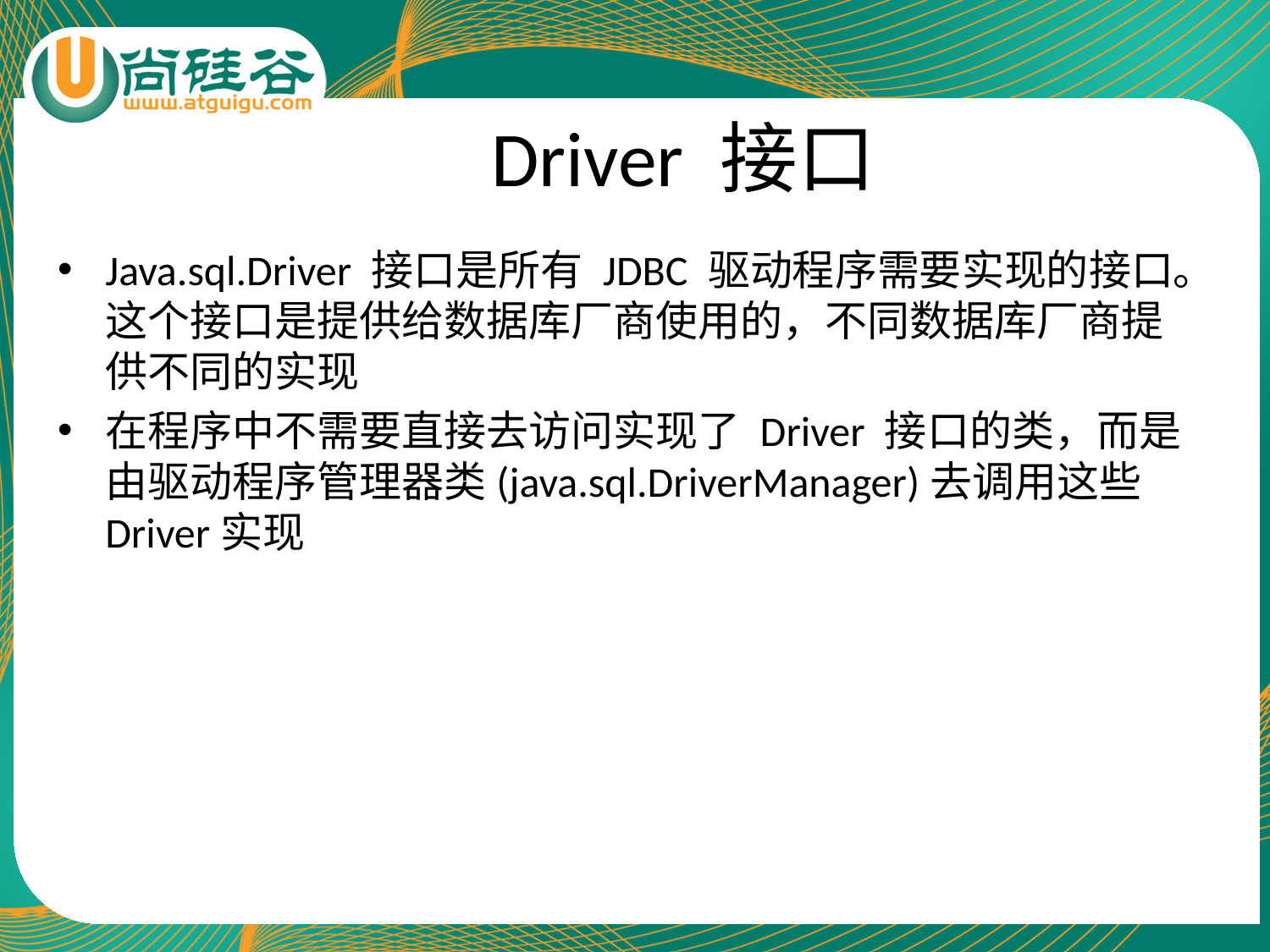

# Driver 接口
Java.sql.Driver 接口是所有 JDBC 驱动程序需要实现的接口。这个接口是提供给数据库厂商使用的，不同数据库厂商提供不同的实现
在程序中不需要直接去访问实现了 Driver 接口的类，而是由驱动程序管理器类(java.sql.DriverManager)去调用这些Driver实现